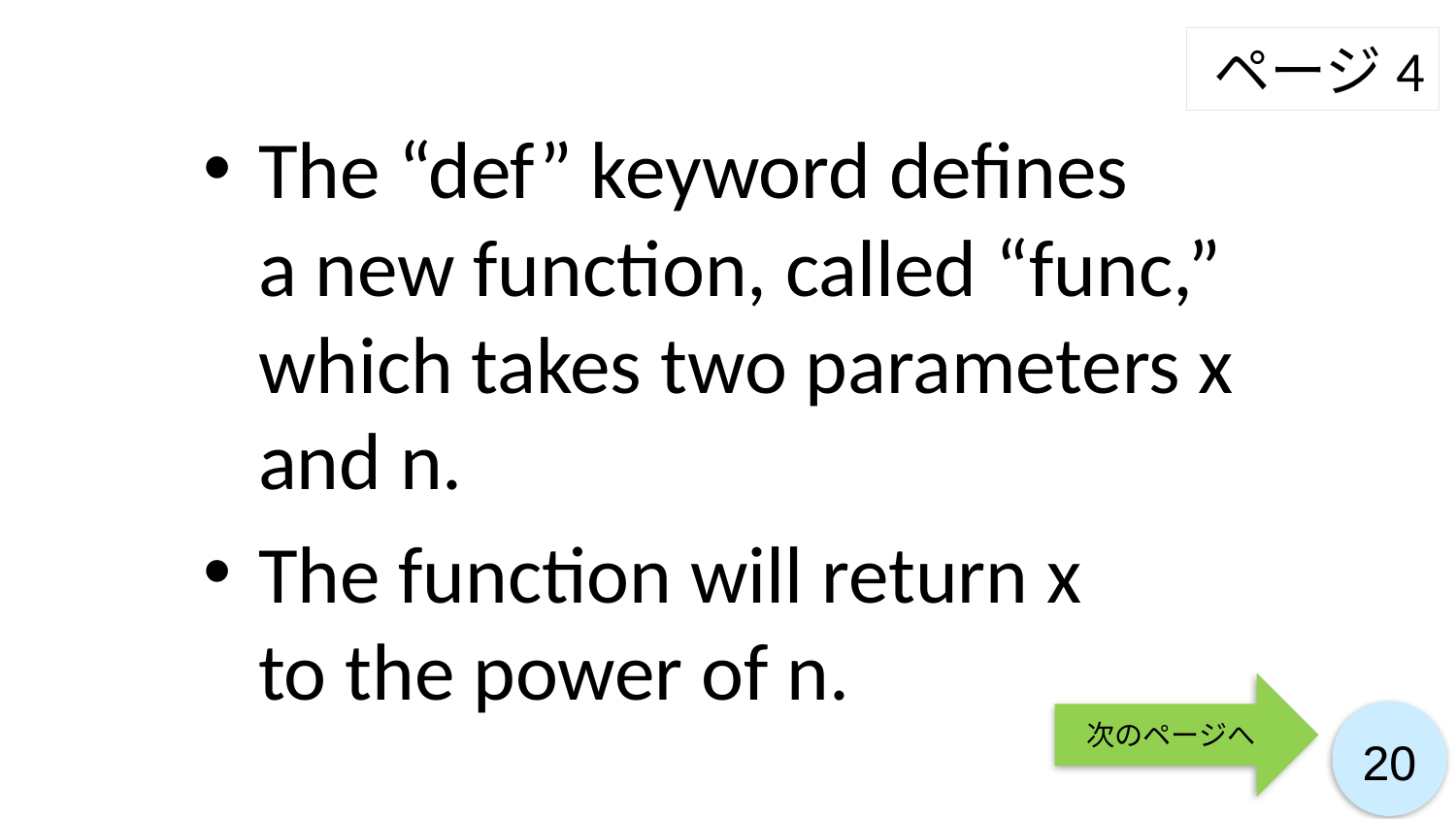

ページ4
The “def” keyword defines
a new function, called “func,” which takes two parameters x and n.
The function will return x
to the power of n.
次のページへ
20
20